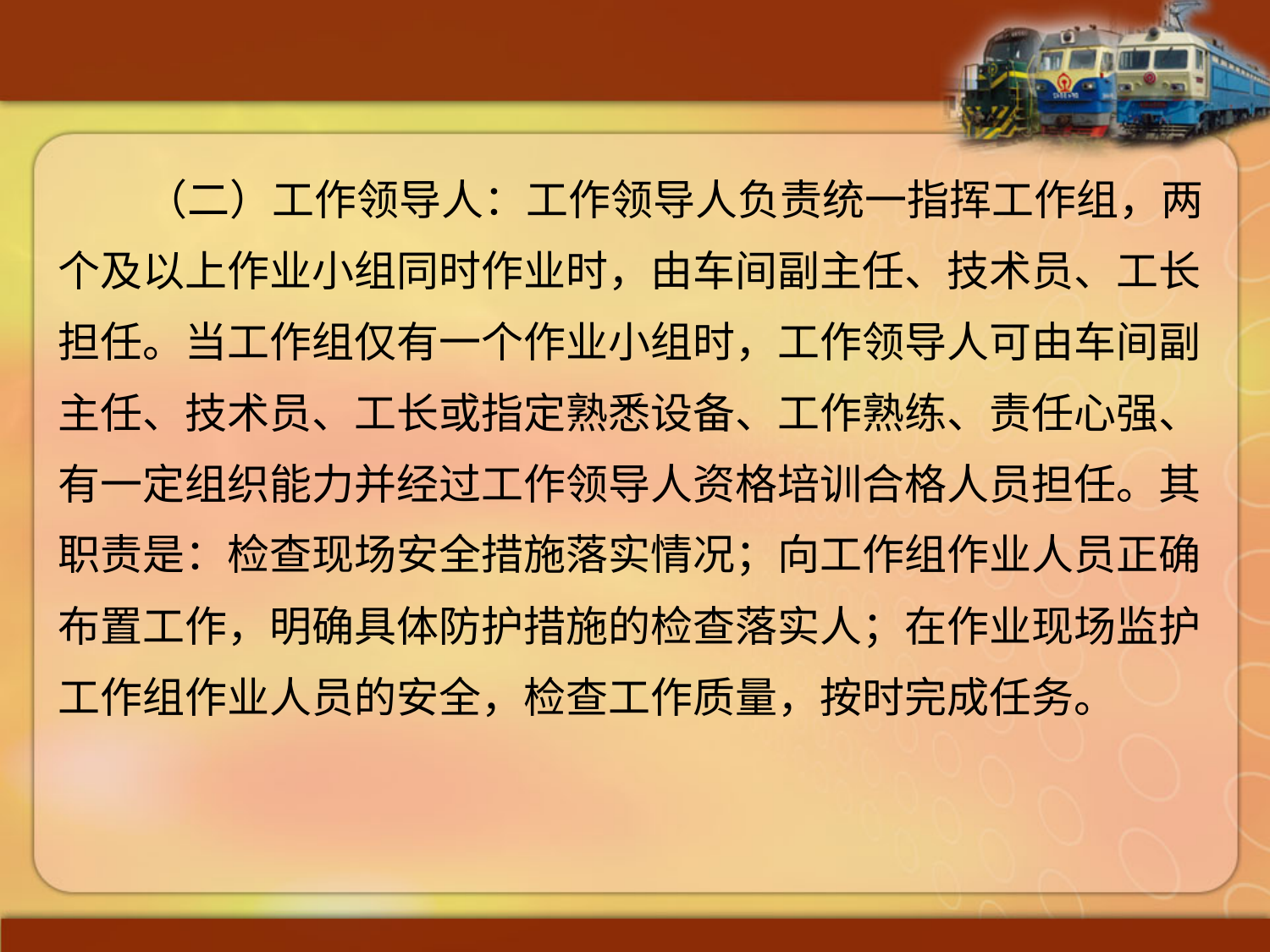

#
（二）工作领导人：工作领导人负责统一指挥工作组，两个及以上作业小组同时作业时，由车间副主任、技术员、工长担任。当工作组仅有一个作业小组时，工作领导人可由车间副主任、技术员、工长或指定熟悉设备、工作熟练、责任心强、有一定组织能力并经过工作领导人资格培训合格人员担任。其职责是：检查现场安全措施落实情况；向工作组作业人员正确布置工作，明确具体防护措施的检查落实人；在作业现场监护工作组作业人员的安全，检查工作质量，按时完成任务。